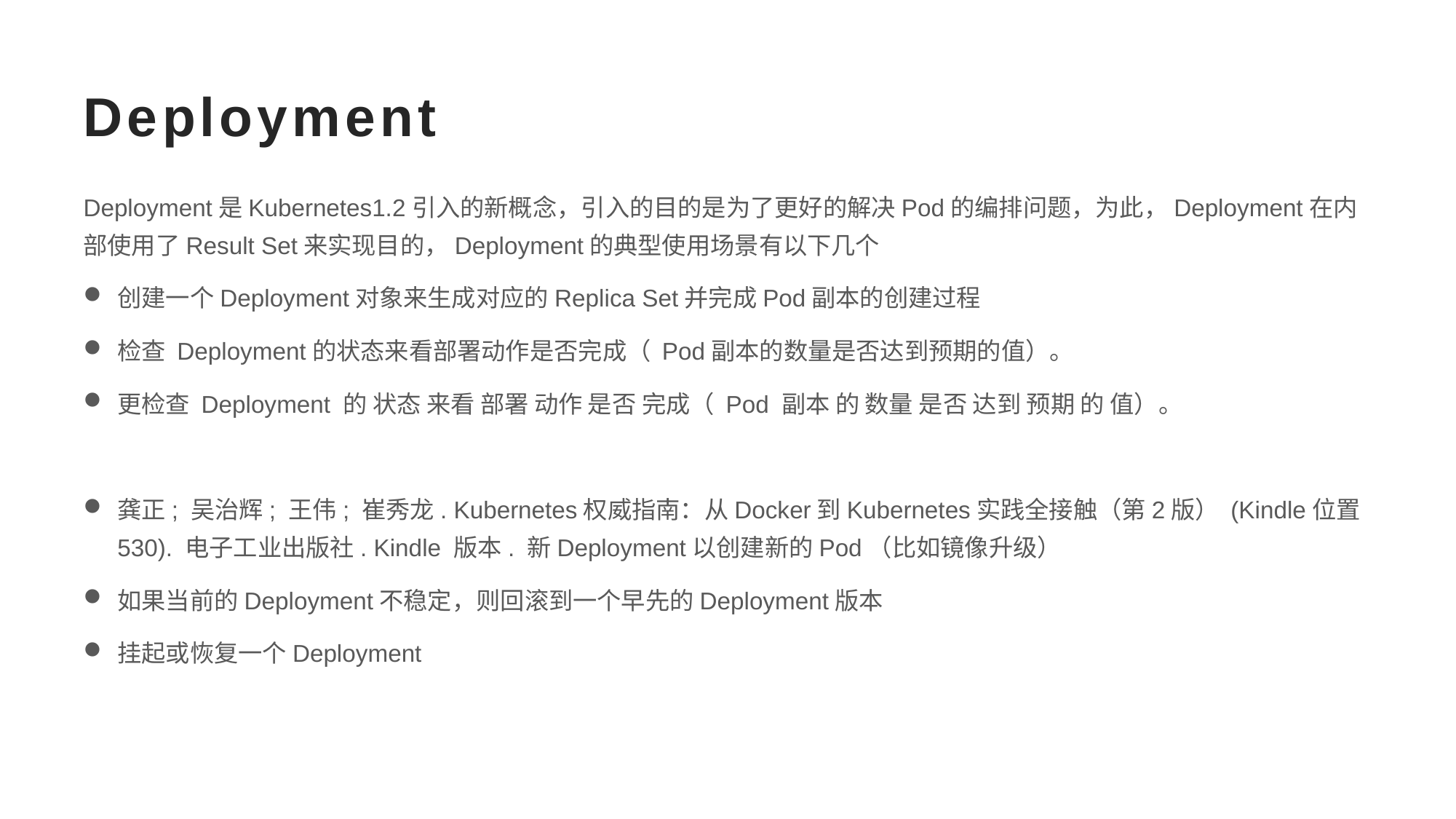

# Deployment
Deployment是Kubernetes1.2引入的新概念，引入的目的是为了更好的解决Pod的编排问题，为此，Deployment在内部使用了Result Set来实现目的，Deployment的典型使用场景有以下几个
创建一个Deployment对象来生成对应的Replica Set并完成Pod副本的创建过程
检查 Deployment的状态来看部署动作是否完成（ Pod副本的数量是否达到预期的值）。
更检查 Deployment 的 状态 来看 部署 动作 是否 完成（ Pod 副本 的 数量 是否 达到 预期 的 值）。

龚正; 吴治辉; 王伟; 崔秀龙. Kubernetes权威指南：从Docker到Kubernetes实践全接触（第2版） (Kindle位置530). 电子工业出版社. Kindle 版本. 新Deployment以创建新的Pod（比如镜像升级）
如果当前的Deployment不稳定，则回滚到一个早先的Deployment版本
挂起或恢复一个Deployment